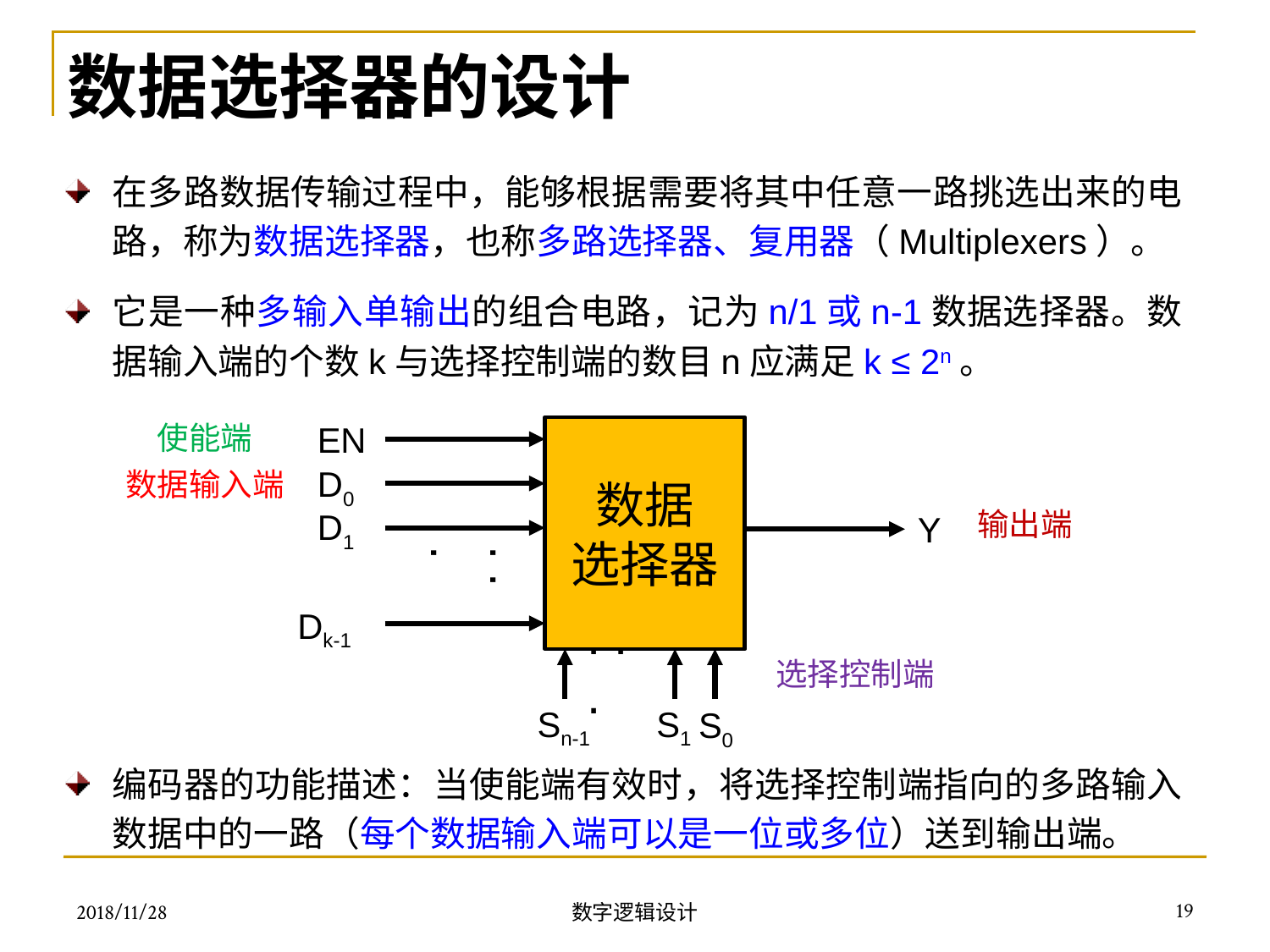

数据选择器的设计
在多路数据传输过程中，能够根据需要将其中任意一路挑选出来的电路，称为数据选择器，也称多路选择器、复用器（Multiplexers）。
它是一种多输入单输出的组合电路，记为n/1或n-1数据选择器。数据输入端的个数k与选择控制端的数目n应满足k ≤ 2n。

编码器的功能描述：当使能端有效时，将选择控制端指向的多路输入数据中的一路（每个数据输入端可以是一位或多位）送到输出端。
使能端
EN
数据
选择器
D0
数据输入端
输出端
D1
Y
. . .
Dk-1
. . .
选择控制端
Sn-1
S1
S0
2018/11/28
19
数字逻辑设计